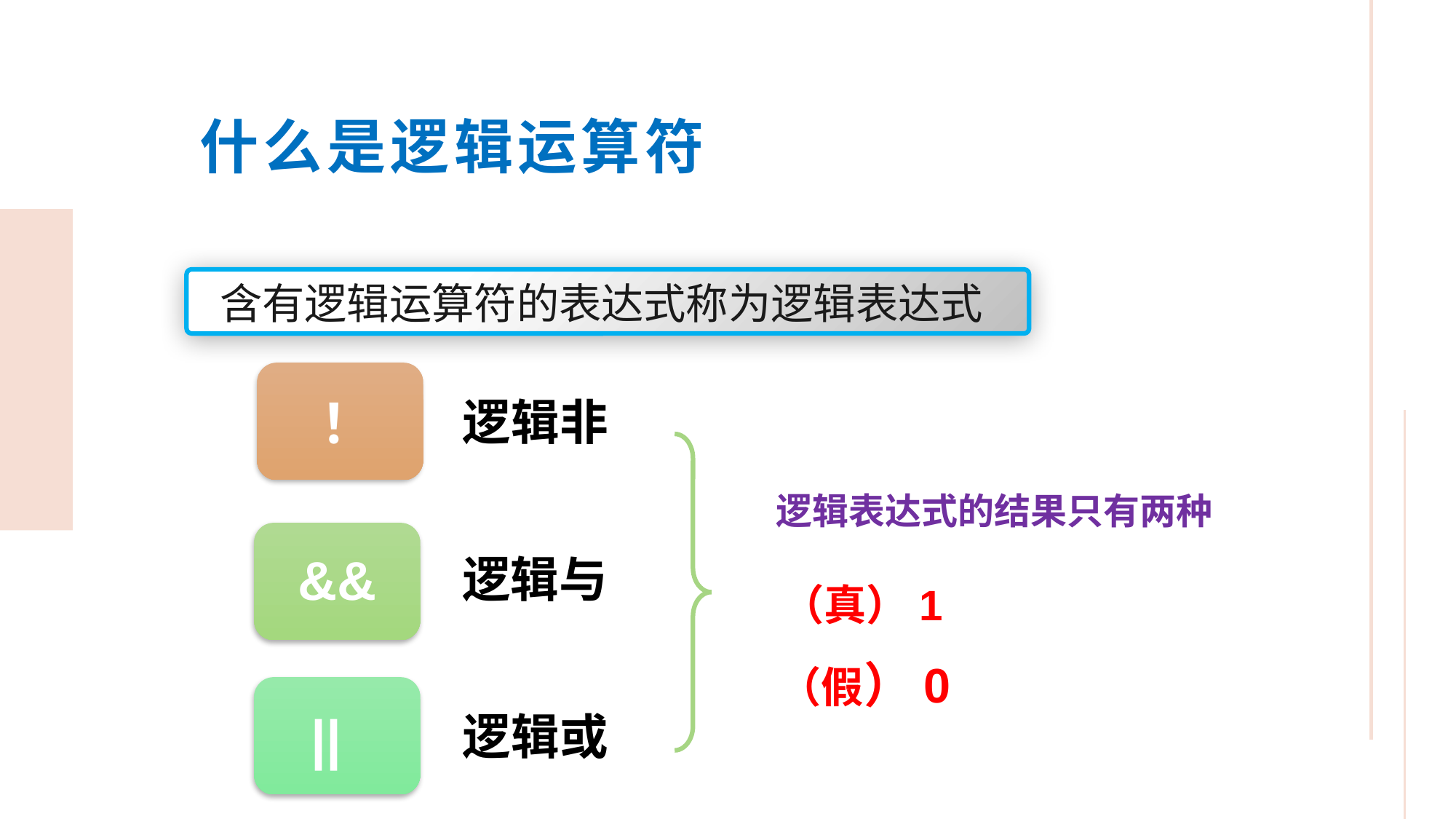

什么是逻辑运算符

含有逻辑运算符的表达式称为逻辑表达式

！
逻辑非

逻辑表达式的结果只有两种

&&
逻辑与
（真）1
（假）0

||
逻辑或